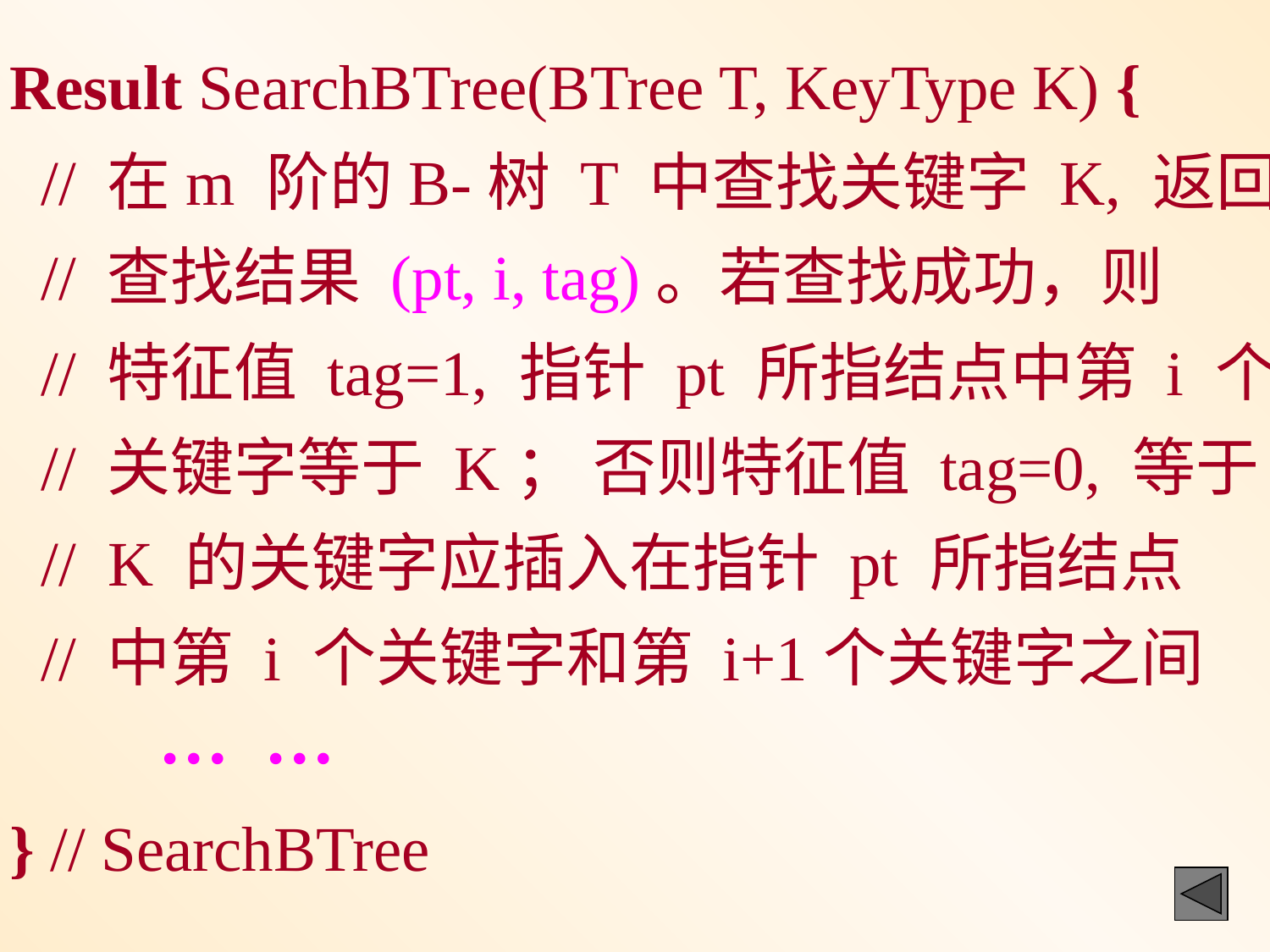

Result SearchBTree(BTree T, KeyType K) {
  // 在m 阶的B-树 T 中查找关键字 K, 返回
  // 查找结果 (pt, i, tag)。若查找成功，则
  // 特征值 tag=1, 指针 pt 所指结点中第 i 个
  // 关键字等于 K； 否则特征值 tag=0, 等于
  //  K 的关键字应插入在指针 pt 所指结点
  // 中第 i 个关键字和第 i+1个关键字之间

} // SearchBTree
…  …